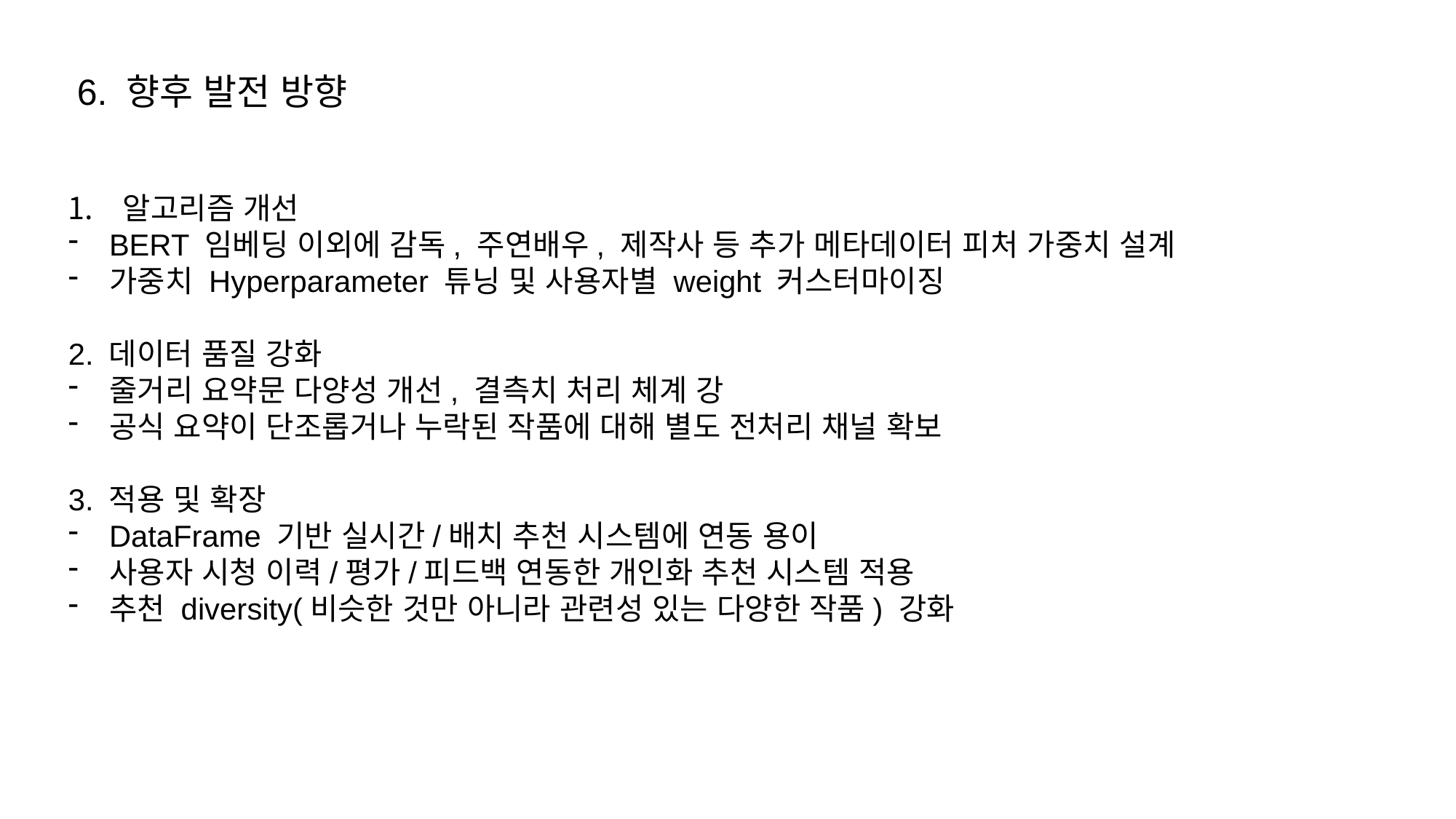

6. 향후 발전 방향
알고리즘 개선
BERT 임베딩 이외에 감독, 주연배우, 제작사 등 추가 메타데이터 피처 가중치 설계
가중치 Hyperparameter 튜닝 및 사용자별 weight 커스터마이징

2. 데이터 품질 강화
줄거리 요약문 다양성 개선, 결측치 처리 체계 강
공식 요약이 단조롭거나 누락된 작품에 대해 별도 전처리 채널 확보

3. 적용 및 확장
DataFrame 기반 실시간/배치 추천 시스템에 연동 용이
사용자 시청 이력/평가/피드백 연동한 개인화 추천 시스템 적용
추천 diversity(비슷한 것만 아니라 관련성 있는 다양한 작품) 강화